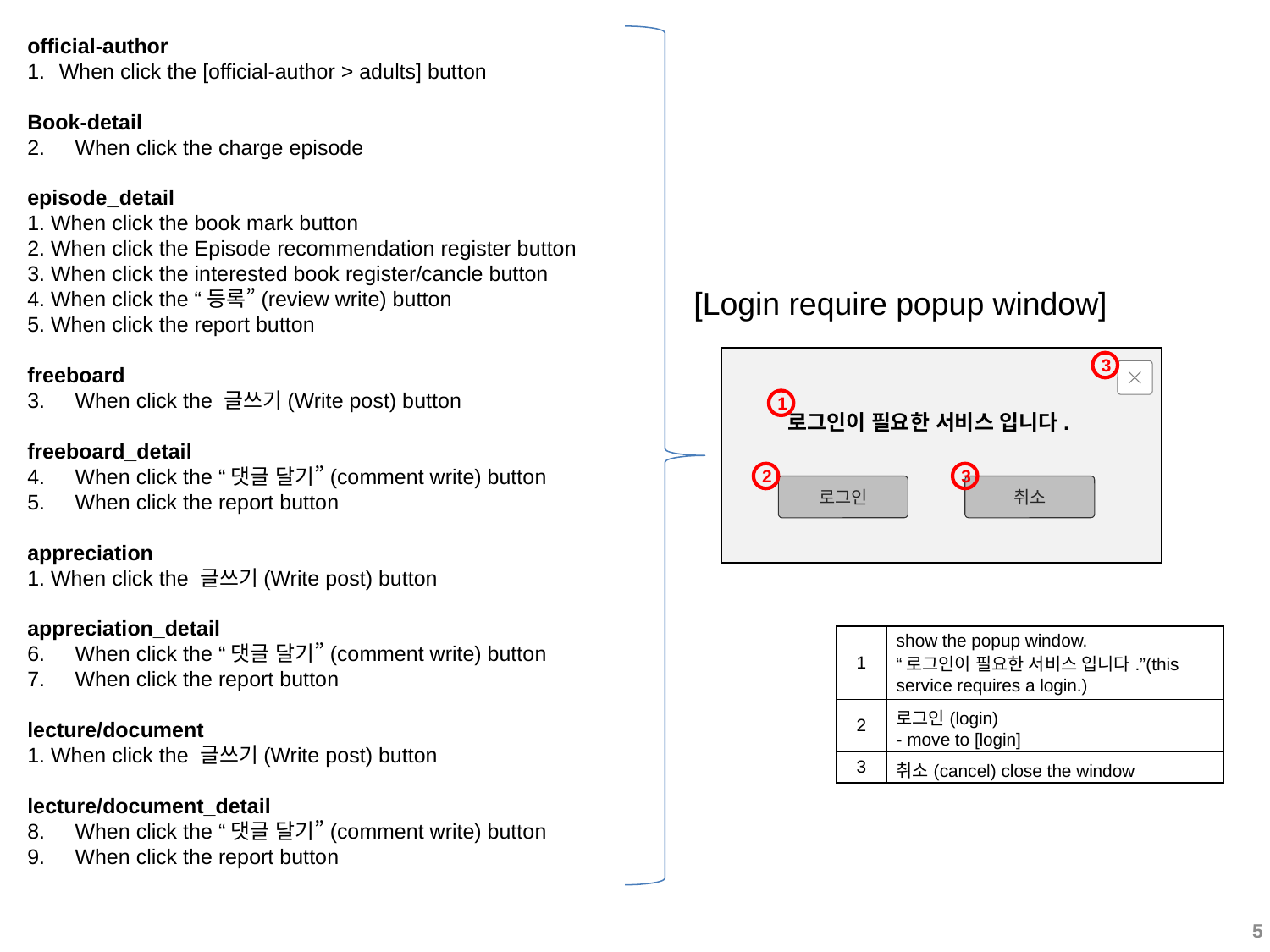

official-author
When click the [official-author > adults] button

Book-detail
When click the charge episode

episode_detail
1. When click the book mark button
2. When click the Episode recommendation register button
3. When click the interested book register/cancle button
4. When click the “등록”(review write) button
5. When click the report button

freeboard
When click the 글쓰기(Write post) button

freeboard_detail
When click the “댓글 달기”(comment write) button
When click the report button

appreciation
1. When click the 글쓰기(Write post) button

appreciation_detail
When click the “댓글 달기”(comment write) button
When click the report button

lecture/document
1. When click the 글쓰기(Write post) button

lecture/document_detail
When click the “댓글 달기”(comment write) button
When click the report button

[Login require popup window]

3

1
로그인이 필요한 서비스 입니다.
2
3
로그인
취소
| 1 | show the popup window. “로그인이 필요한 서비스 입니다.”(this service requires a login.) |
| --- | --- |
| 2 | 로그인(login) - move to [login] |
| 3 | 취소(cancel) close the window |
5